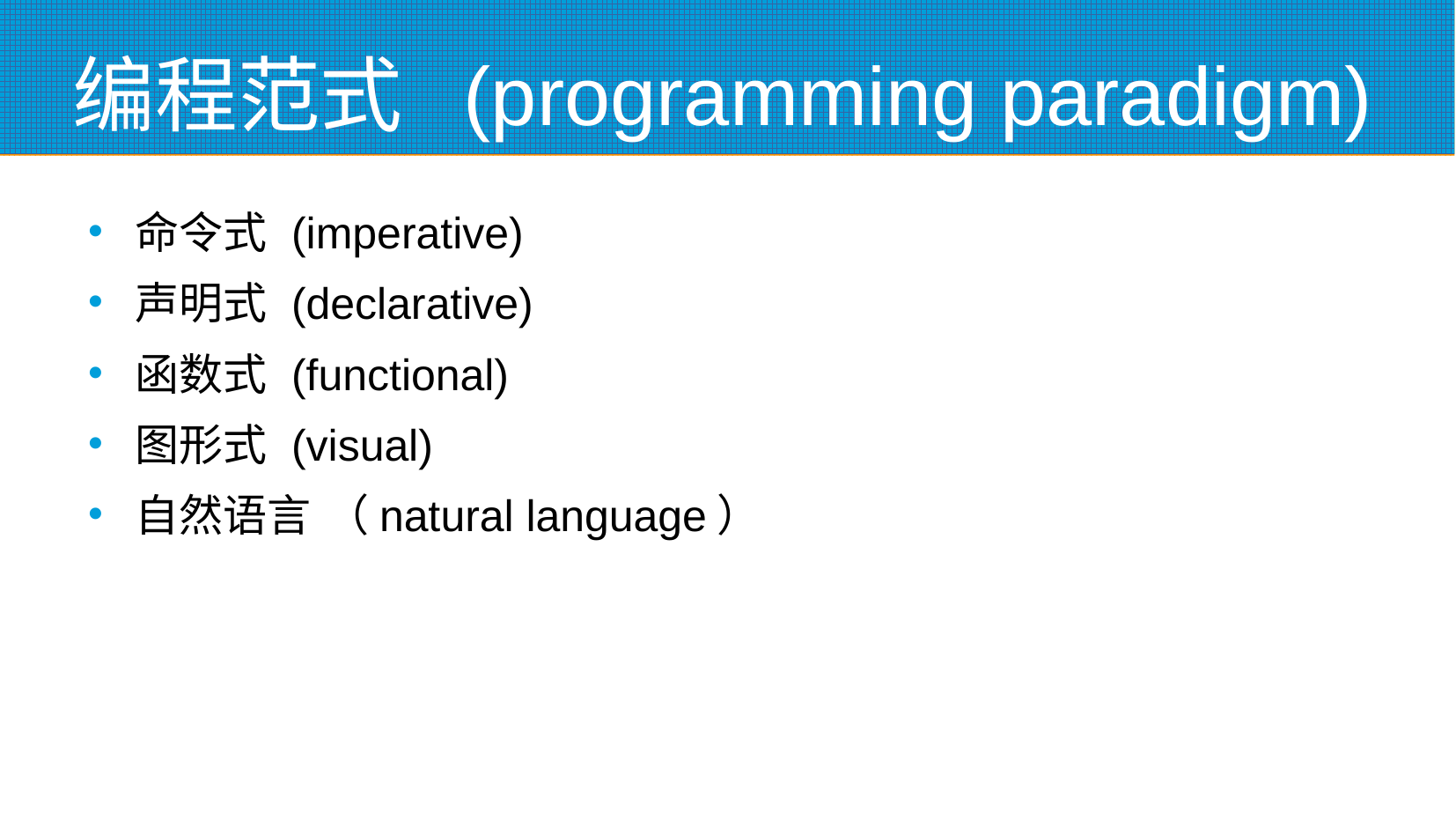

# 编程范式  (programming paradigm)
命令式 (imperative)
声明式 (declarative)
函数式 (functional)
图形式 (visual)
自然语言 （natural language）